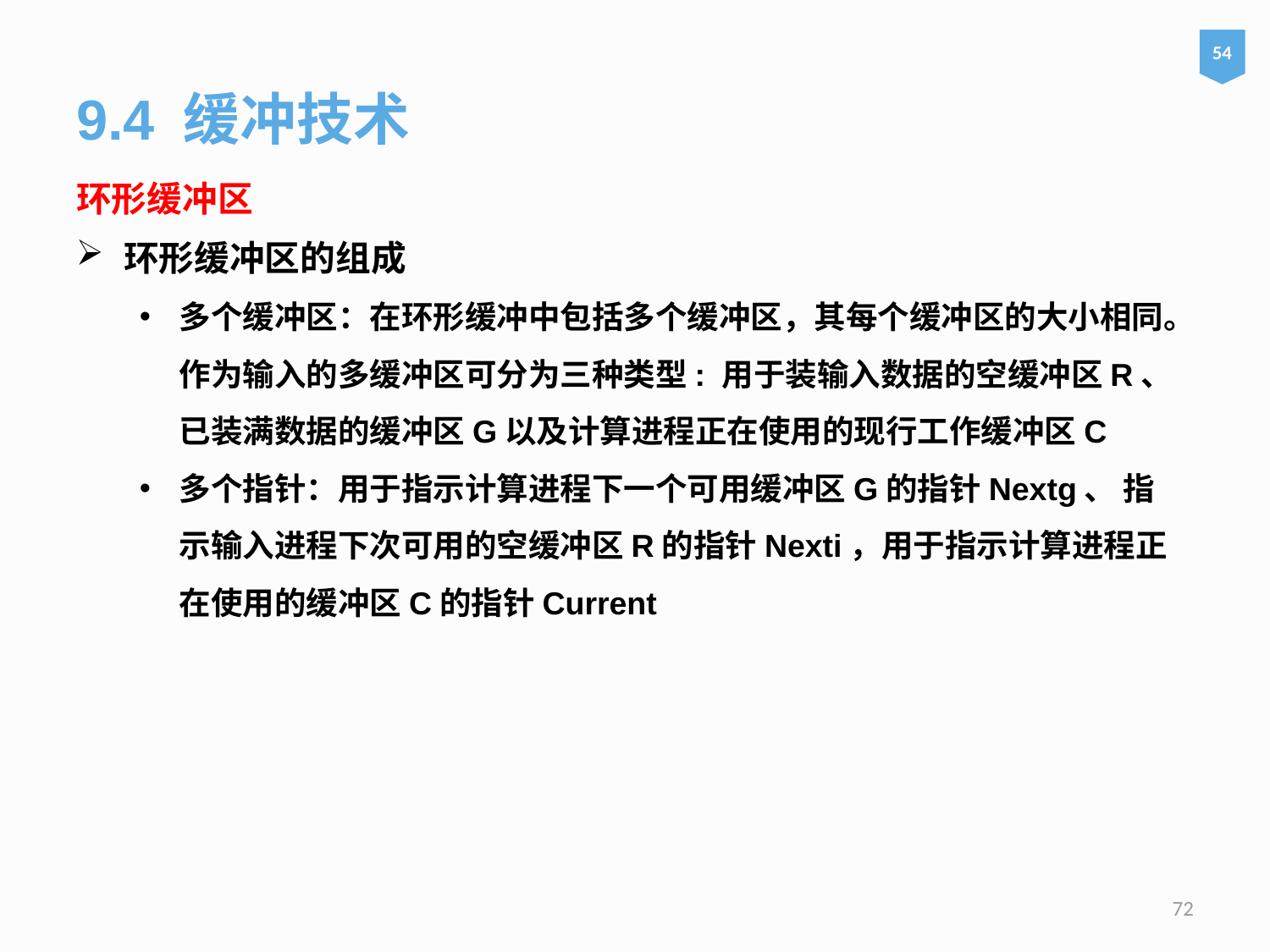

54
9.4 缓冲技术
环形缓冲区
环形缓冲区的组成
多个缓冲区：在环形缓冲中包括多个缓冲区，其每个缓冲区的大小相同。作为输入的多缓冲区可分为三种类型: 用于装输入数据的空缓冲区R、已装满数据的缓冲区G以及计算进程正在使用的现行工作缓冲区C
多个指针：用于指示计算进程下一个可用缓冲区G的指针Nextg、 指示输入进程下次可用的空缓冲区R的指针Nexti，用于指示计算进程正在使用的缓冲区C的指针Current
72